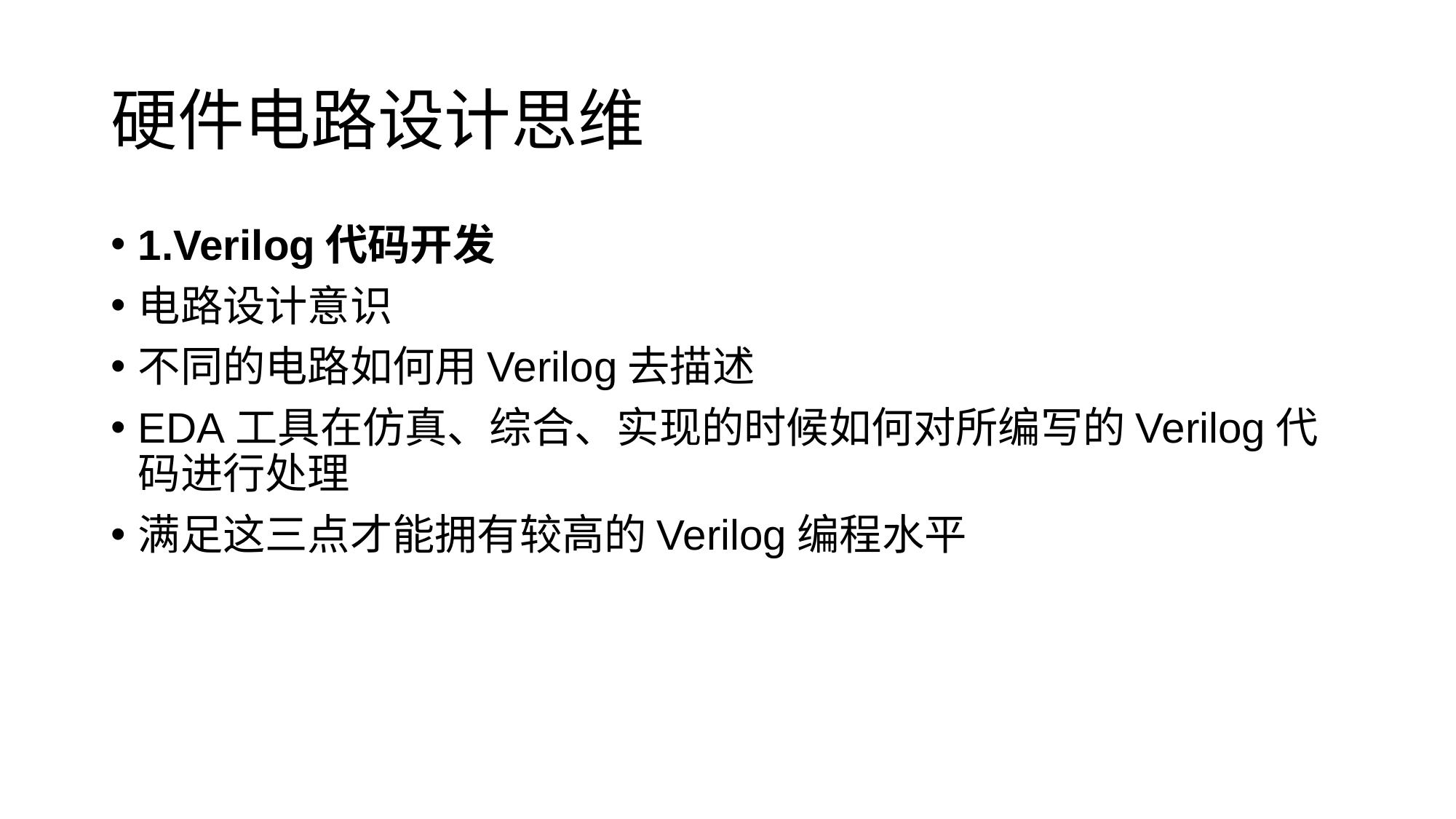

# 硬件电路设计思维
1.Verilog代码开发
电路设计意识
不同的电路如何用Verilog去描述
EDA工具在仿真、综合、实现的时候如何对所编写的Verilog代码进行处理
满足这三点才能拥有较高的Verilog编程水平